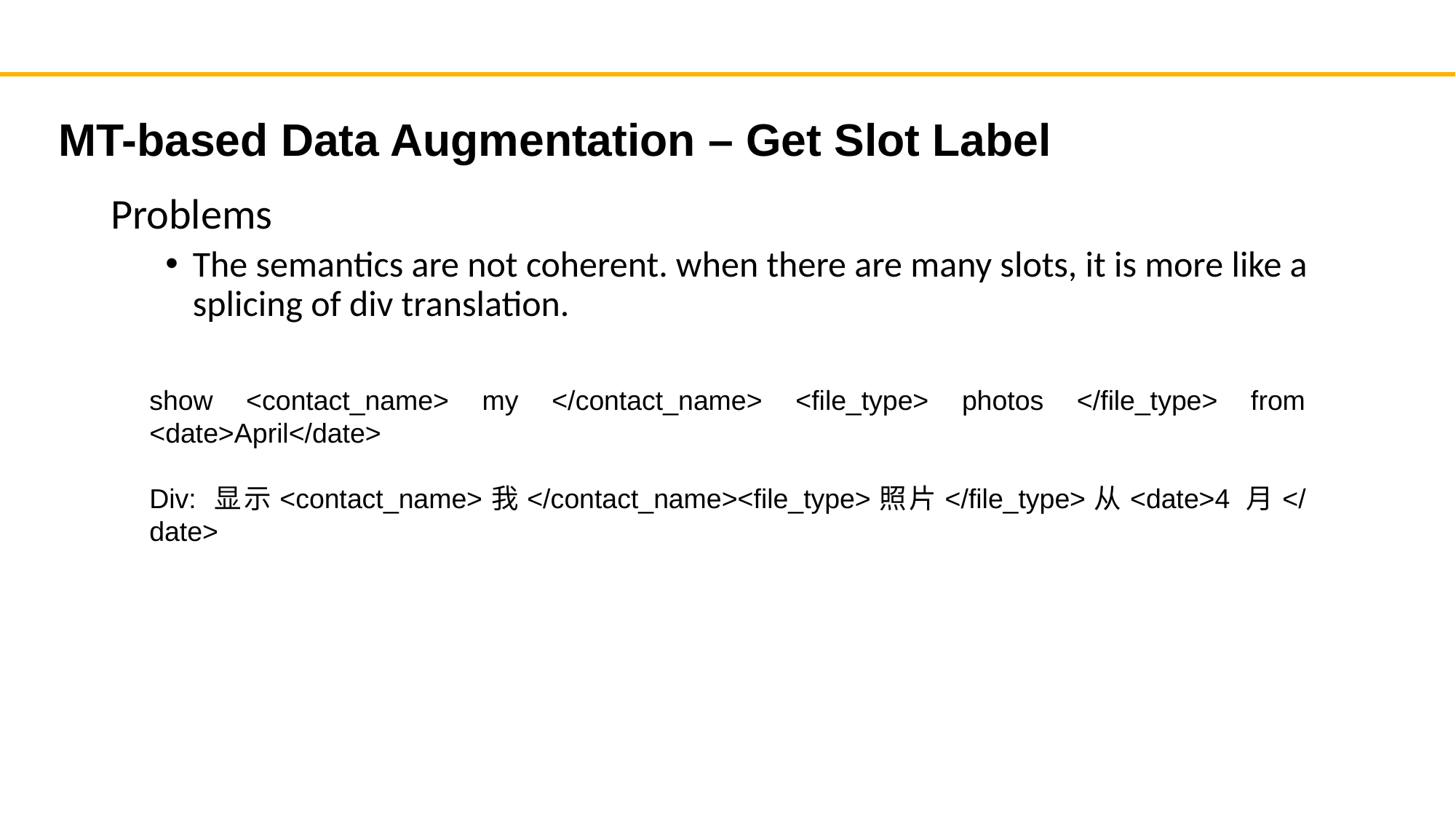

MT-based Data Augmentation – Get Slot Label
Problems
The semantics are not coherent. when there are many slots, it is more like a splicing of div translation.
show <contact_name> my </contact_name> <file_type> photos </file_type> from <date>April</date>

Div: 显示<contact_name>我</contact_name><file_type>照片</file_type>从<date>4 月</date>